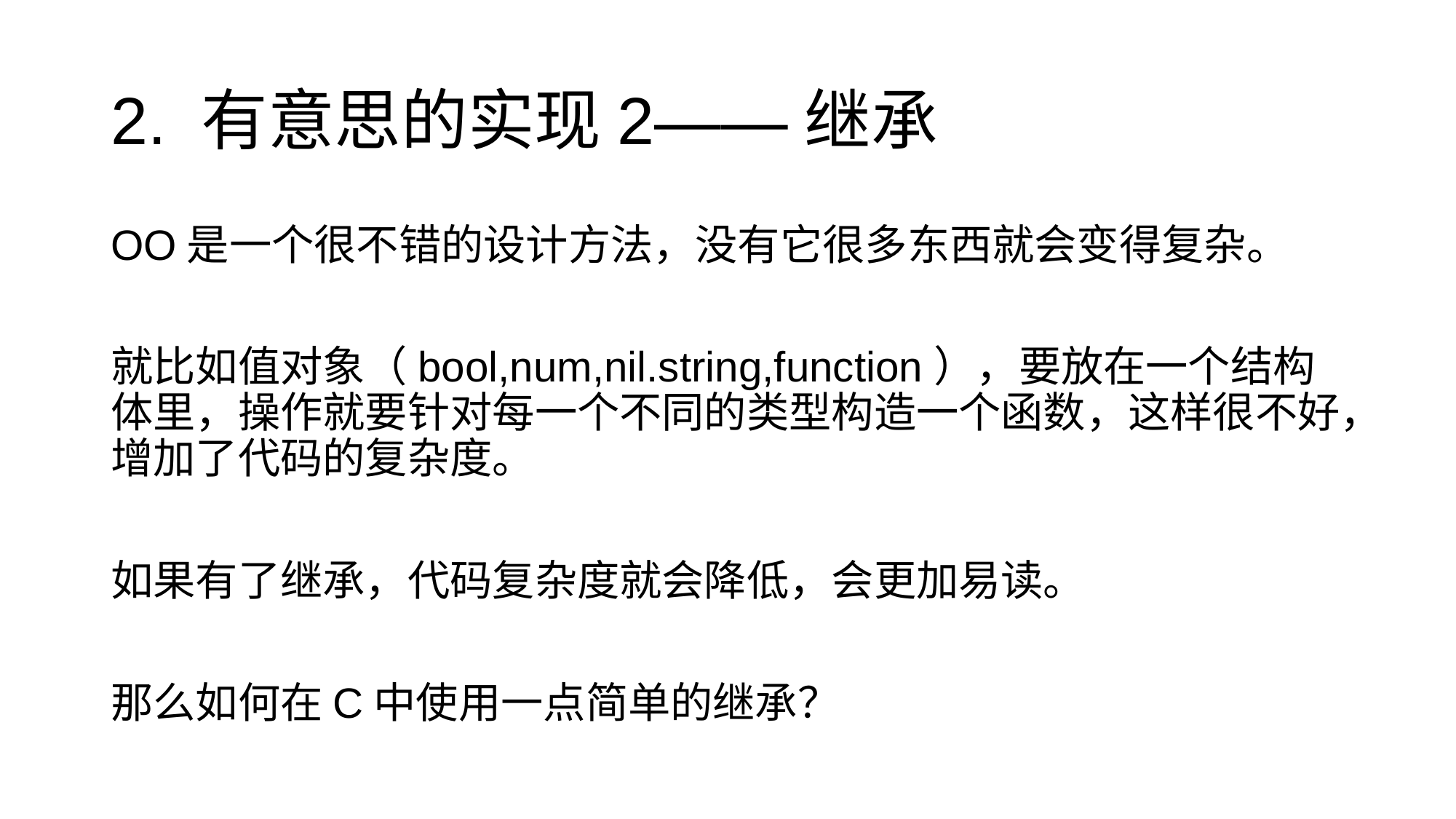

# 2. 有意思的实现2——继承
OO是一个很不错的设计方法，没有它很多东西就会变得复杂。

就比如值对象（bool,num,nil.string,function），要放在一个结构体里，操作就要针对每一个不同的类型构造一个函数，这样很不好，增加了代码的复杂度。

如果有了继承，代码复杂度就会降低，会更加易读。

那么如何在C中使用一点简单的继承？